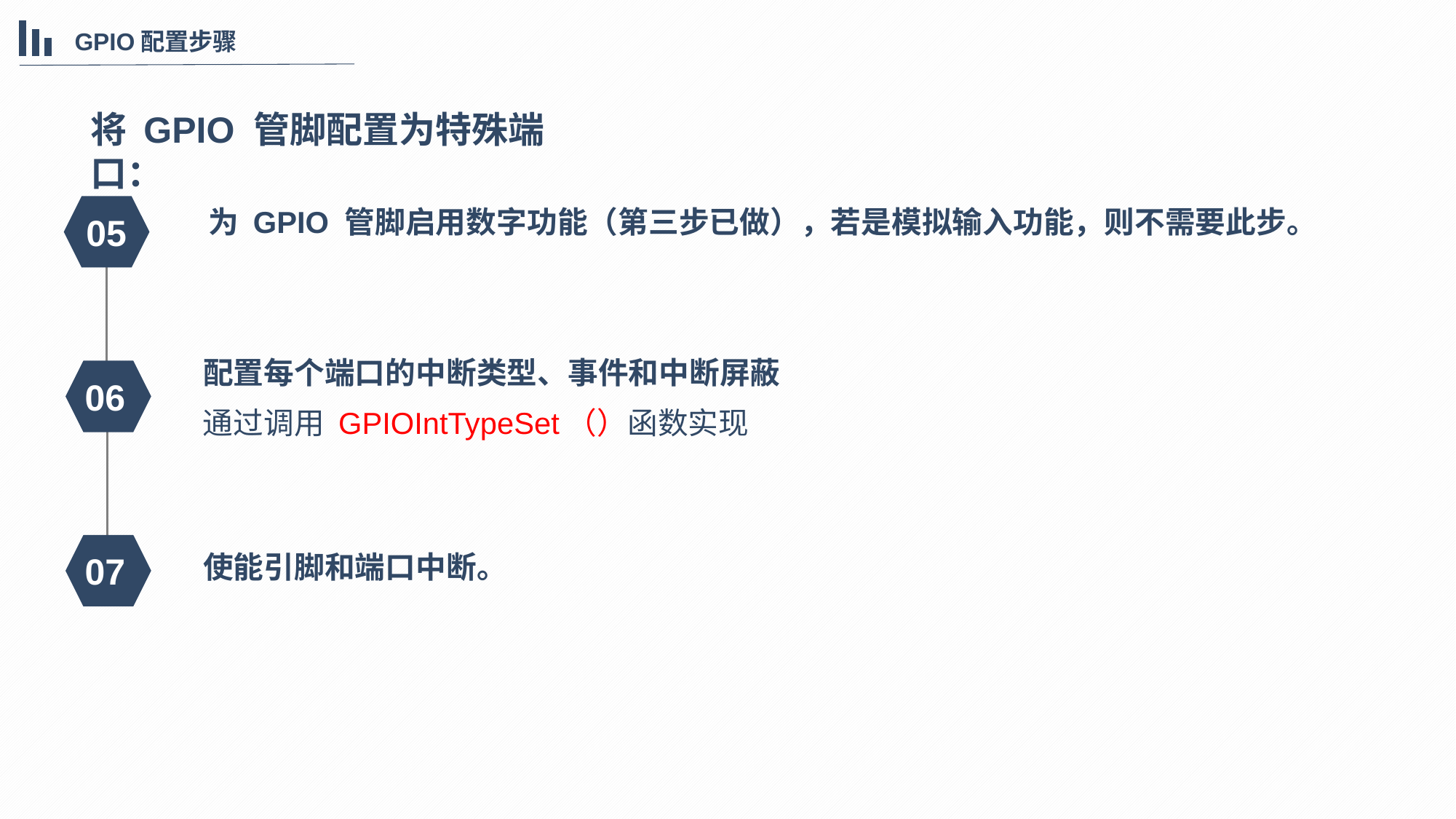

GPIO配置步骤

将 GPIO 管脚配置为特殊端口：

05
为 GPIO 管脚启用数字功能（第三步已做），若是模拟输入功能，则不需要此步。
配置每个端口的中断类型、事件和中断屏蔽

06
通过调用 GPIOIntTypeSet（）函数实现

07
使能引脚和端口中断。